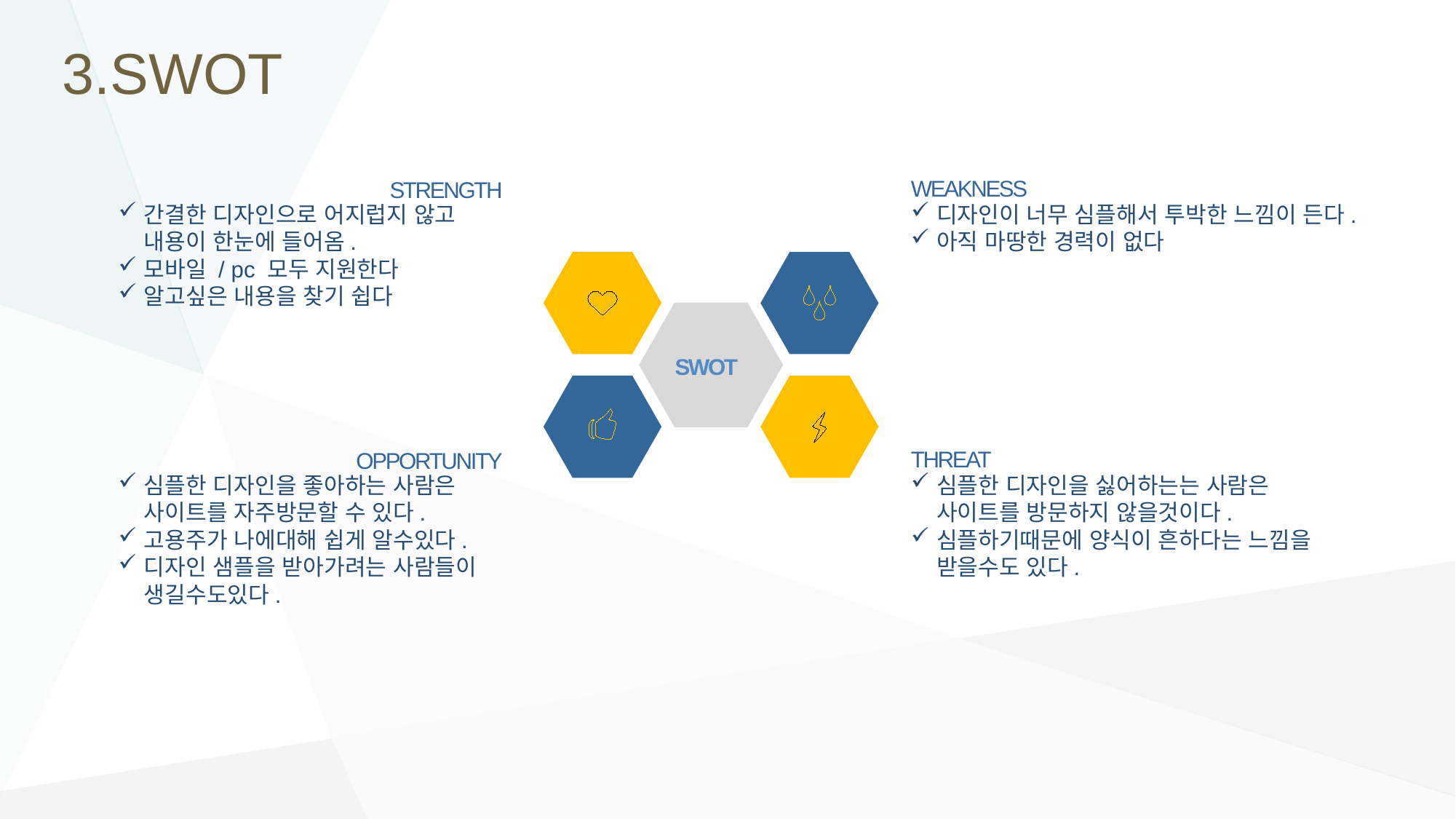

# 3.SWOT
WEAKNESS
STRENGTH
간결한 디자인으로 어지럽지 않고 내용이 한눈에 들어옴.
모바일 / pc 모두 지원한다
알고싶은 내용을 찾기 쉽다
디자인이 너무 심플해서 투박한 느낌이 든다.
아직 마땅한 경력이 없다

SWOT

THREAT
OPPORTUNITY
심플한 디자인을 좋아하는 사람은 사이트를 자주방문할 수 있다.
고용주가 나에대해 쉽게 알수있다.
디자인 샘플을 받아가려는 사람들이 생길수도있다.
심플한 디자인을 싫어하는는 사람은 사이트를 방문하지 않을것이다.
심플하기때문에 양식이 흔하다는 느낌을 받을수도 있다.